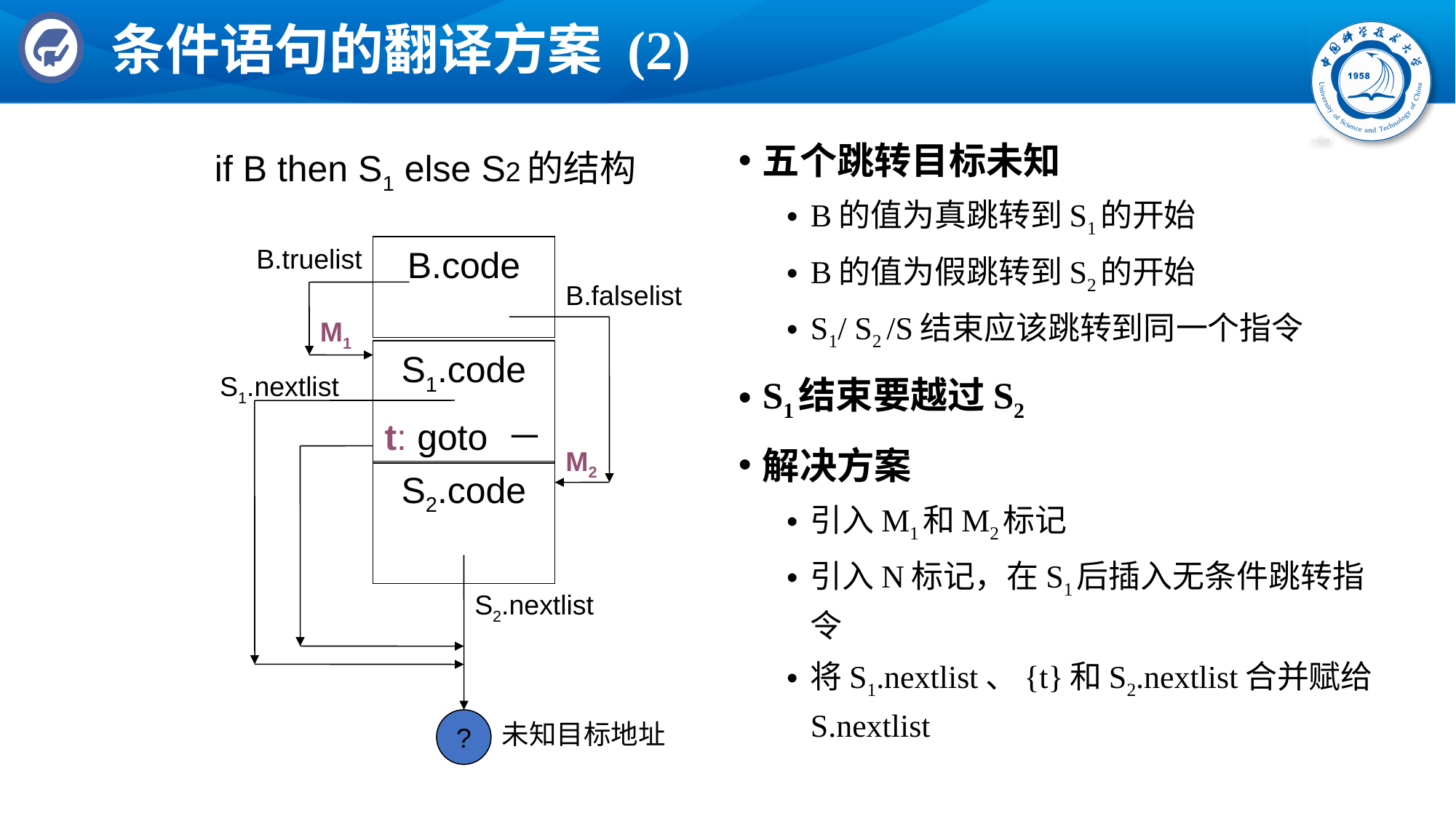

# 条件语句的翻译方案 (2)
五个跳转目标未知
B的值为真跳转到S1的开始
B的值为假跳转到S2的开始
S1/ S2 /S结束应该跳转到同一个指令
S1结束要越过S2
解决方案
引入M1和M2标记
引入N标记，在S1后插入无条件跳转指令
将S1.nextlist、{t}和S2.nextlist合并赋给S.nextlist
if B then S1 else S2的结构
B.truelist
B.code

B.falselist

M1

S1.code
t: goto －

S1.nextlist

M2

S2.code

S2.nextlist

?
未知目标地址